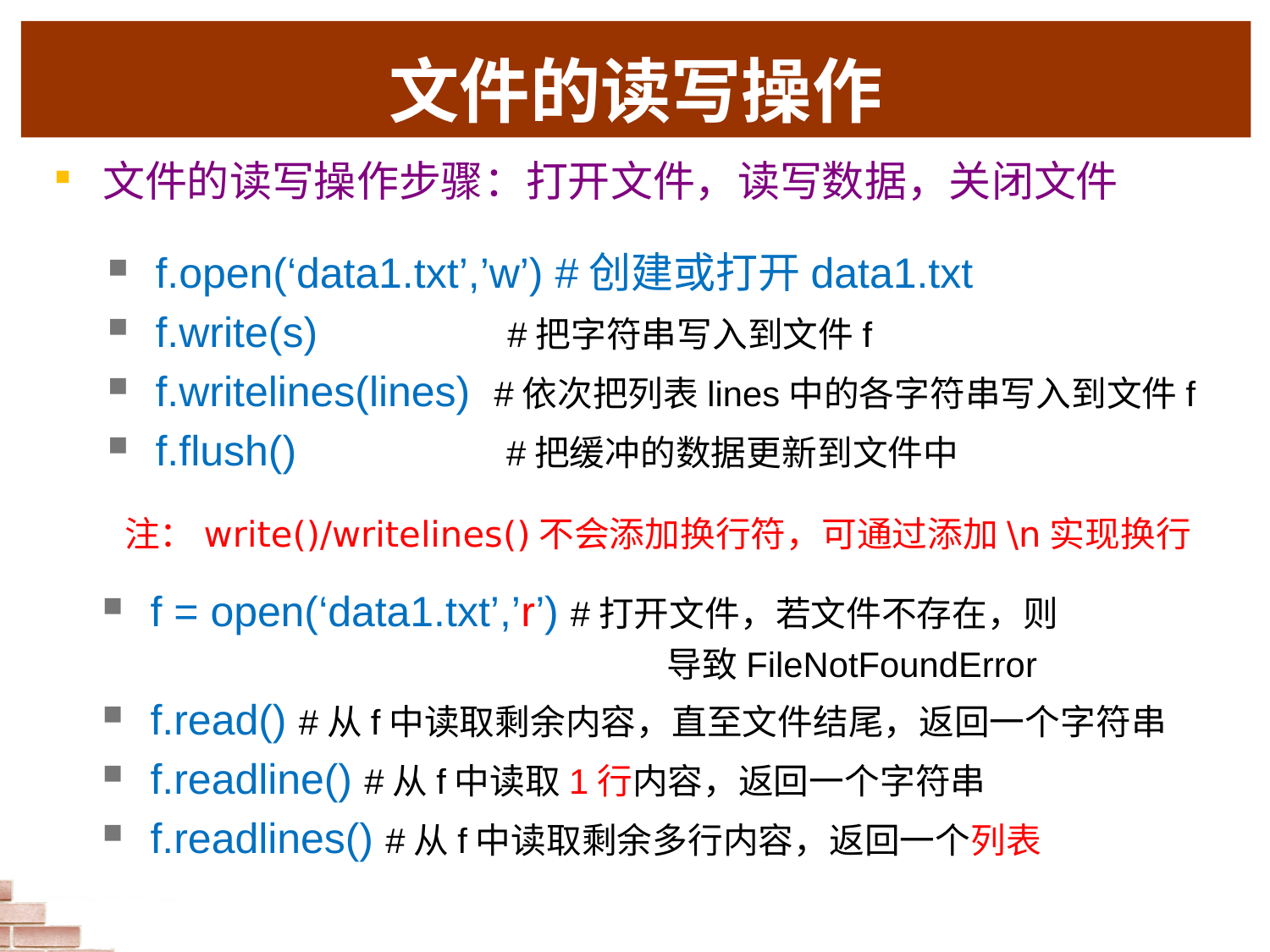

文件的读写操作
文件的读写操作步骤：打开文件，读写数据，关闭文件
f.open(‘data1.txt’,’w’) #创建或打开data1.txt
f.write(s)                #把字符串写入到文件f
f.writelines(lines)  #依次把列表lines中的各字符串写入到文件f
f.flush()                    #把缓冲的数据更新到文件中
注：write()/writelines()不会添加换行符，可通过添加\n实现换行
f = open(‘data1.txt’,’r’) #打开文件，若文件不存在，则
                                                                       导致FileNotFoundError
f.read() #从f中读取剩余内容，直至文件结尾，返回一个字符串
f.readline() #从f中读取1行内容，返回一个字符串
f.readlines() #从f中读取剩余多行内容，返回一个列表